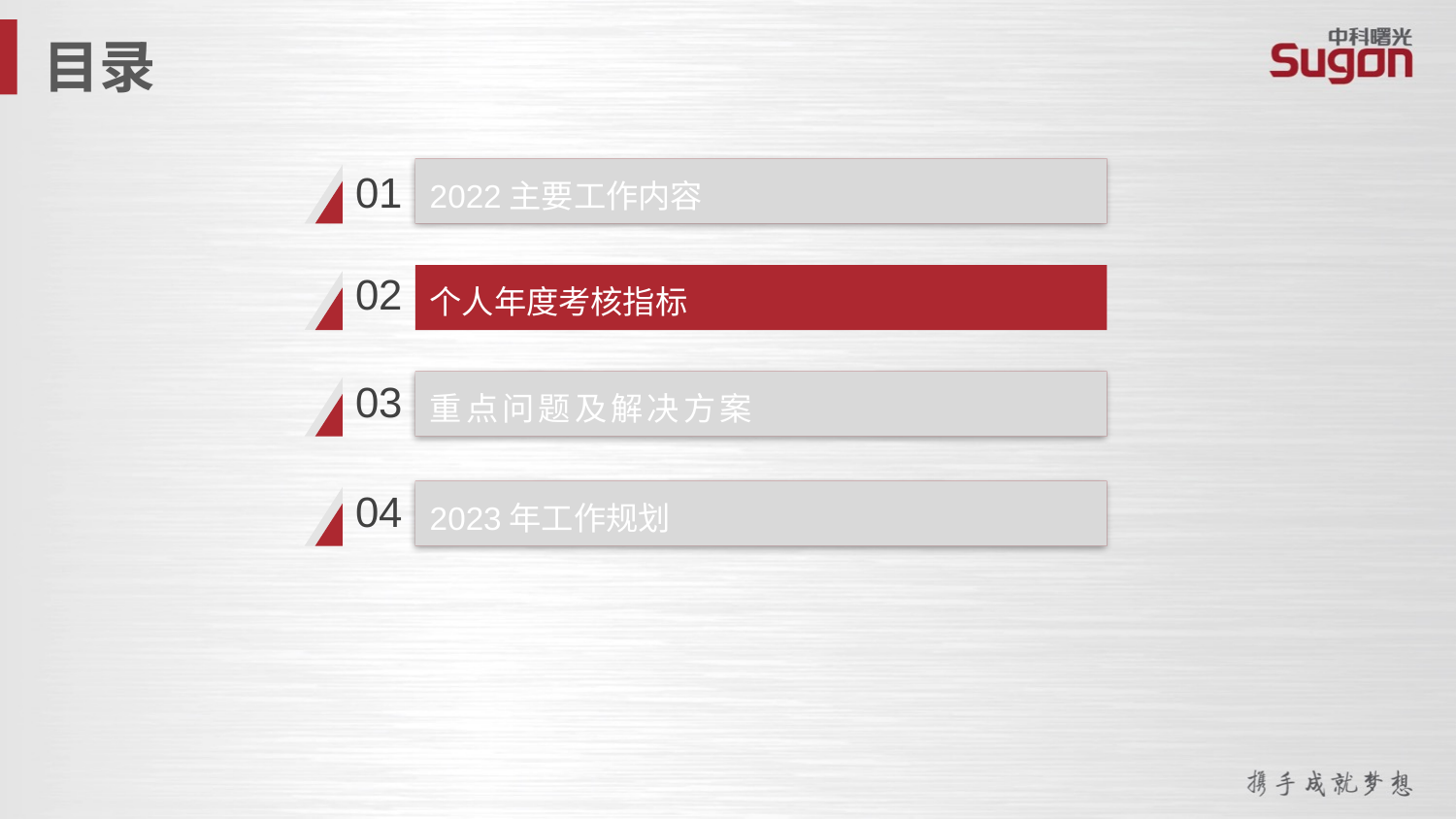

目录
2022主要工作内容

01

02
个人年度考核指标

03
重点问题及解决方案

04
2023年工作规划